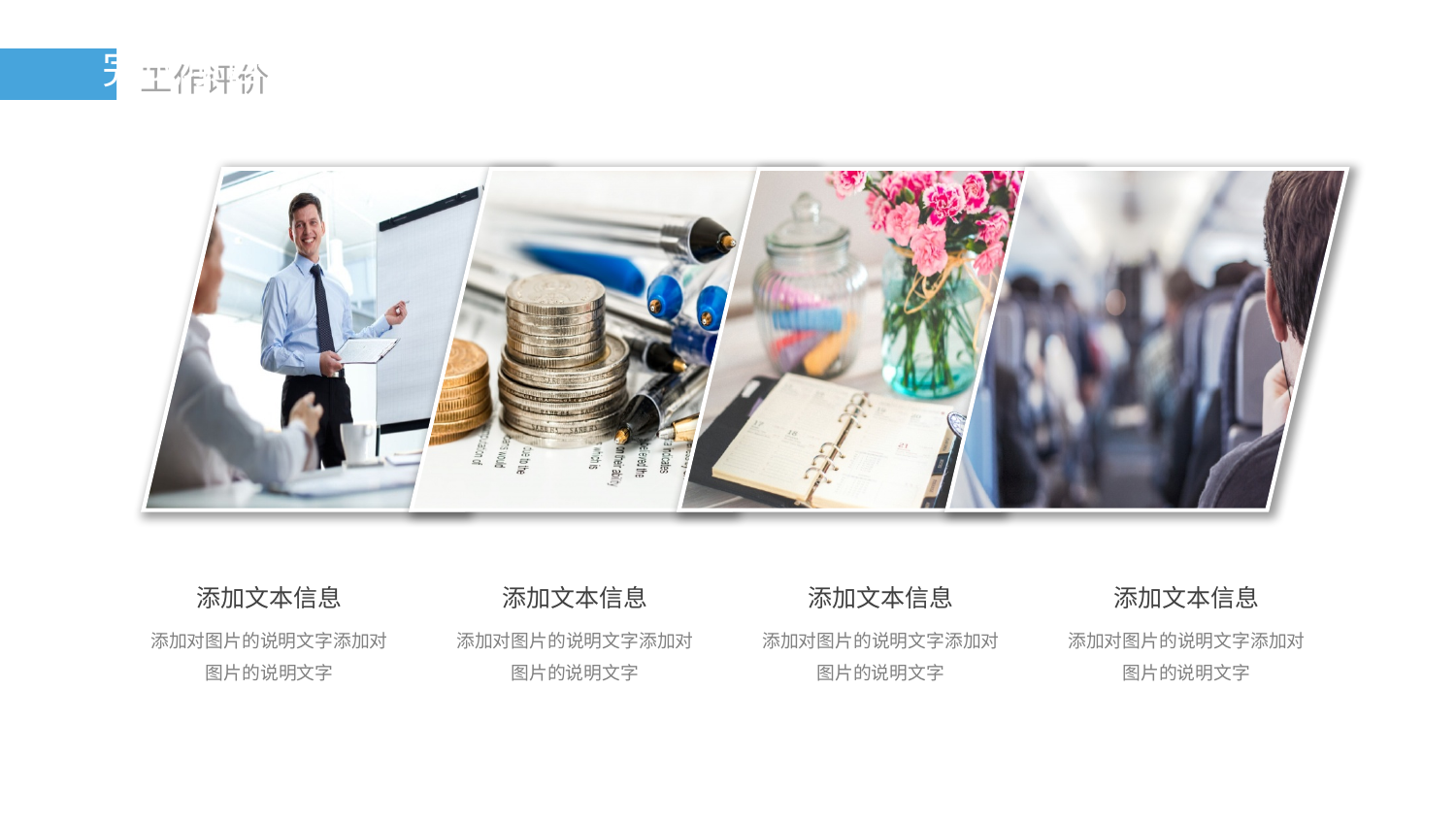

完成项目之二

添加文本信息
添加对图片的说明文字添加对图片的说明文字
添加文本信息
添加对图片的说明文字添加对图片的说明文字
添加文本信息
添加对图片的说明文字添加对图片的说明文字
添加文本信息
添加对图片的说明文字添加对图片的说明文字